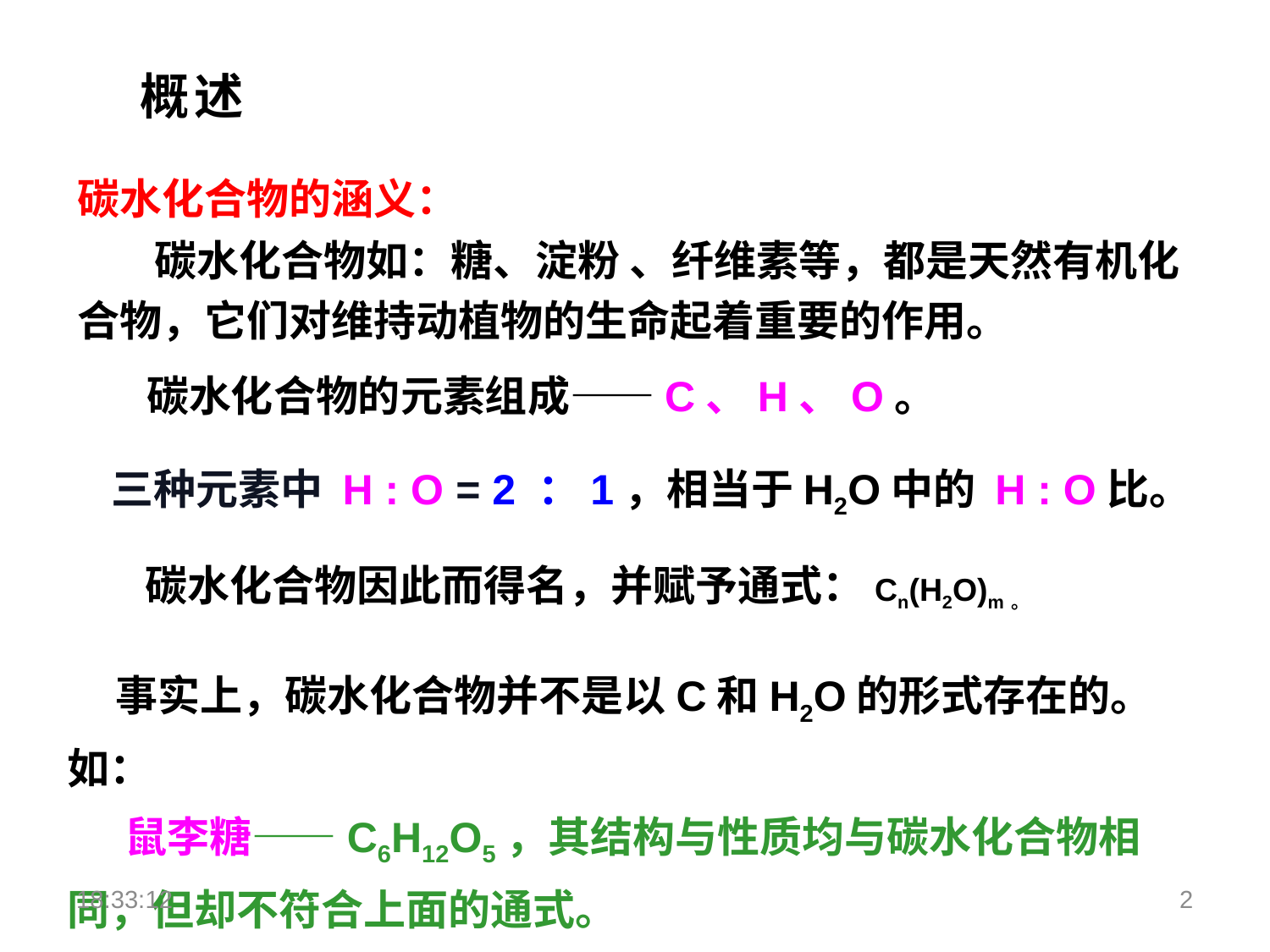

概述
碳水化合物的涵义：
       碳水化合物如：糖、淀粉 、纤维素等，都是天然有机化合物，它们对维持动植物的生命起着重要的作用。
      碳水化合物的元素组成——C、H、O。
三种元素中 H : O = 2 ：1，相当于H2O中的 H : O比。
碳水化合物因此而得名，并赋予通式：Cn(H2O)m。
    事实上，碳水化合物并不是以C和H2O的形式存在的。如：
     鼠李糖——C6H12O5，其结构与性质均与碳水化合物相同，但却不符合上面的通式。
18:33:12
2